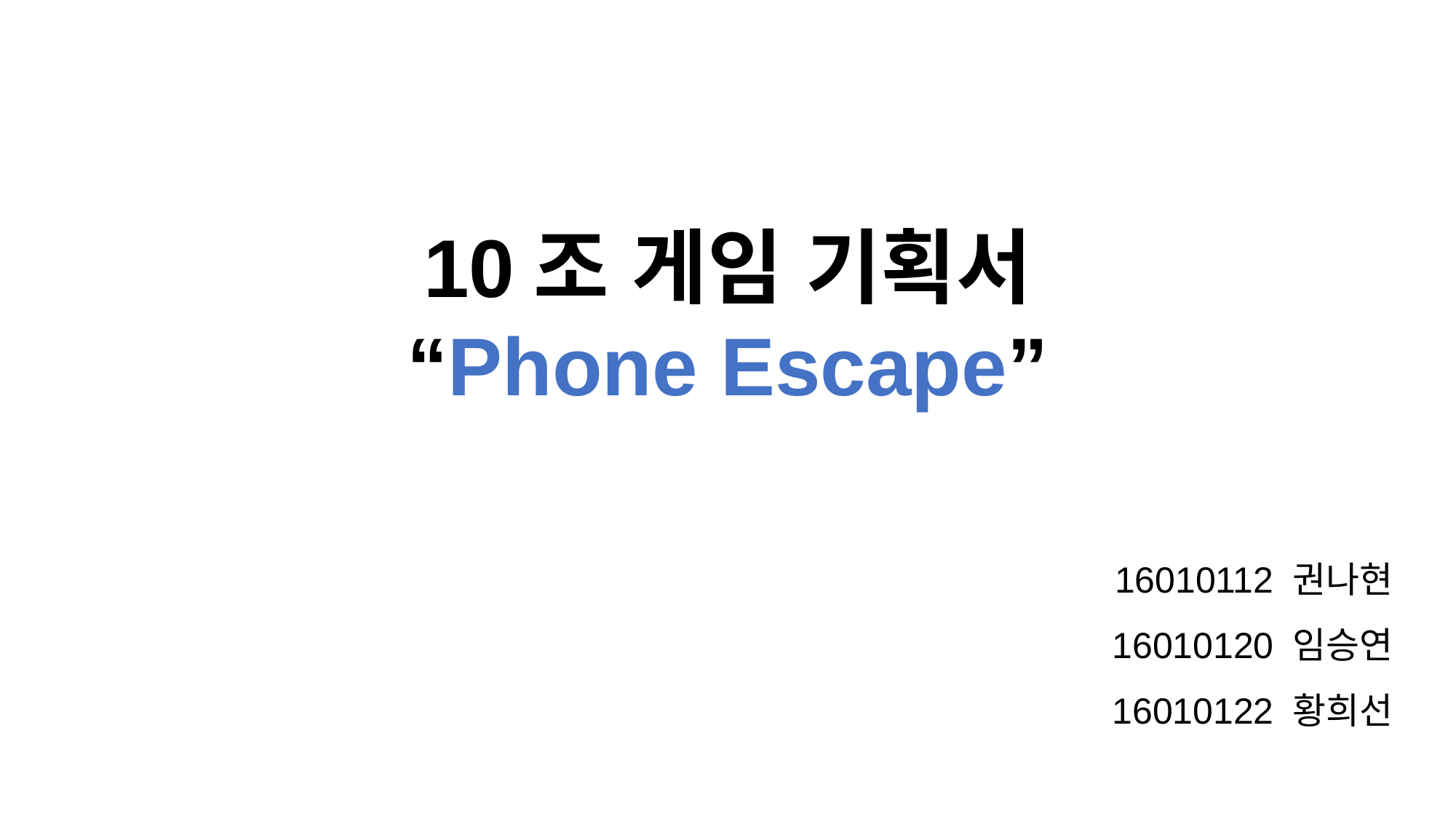

10조 게임 기획서
“Phone Escape”
16010112 권나현
16010120 임승연
16010122 황희선